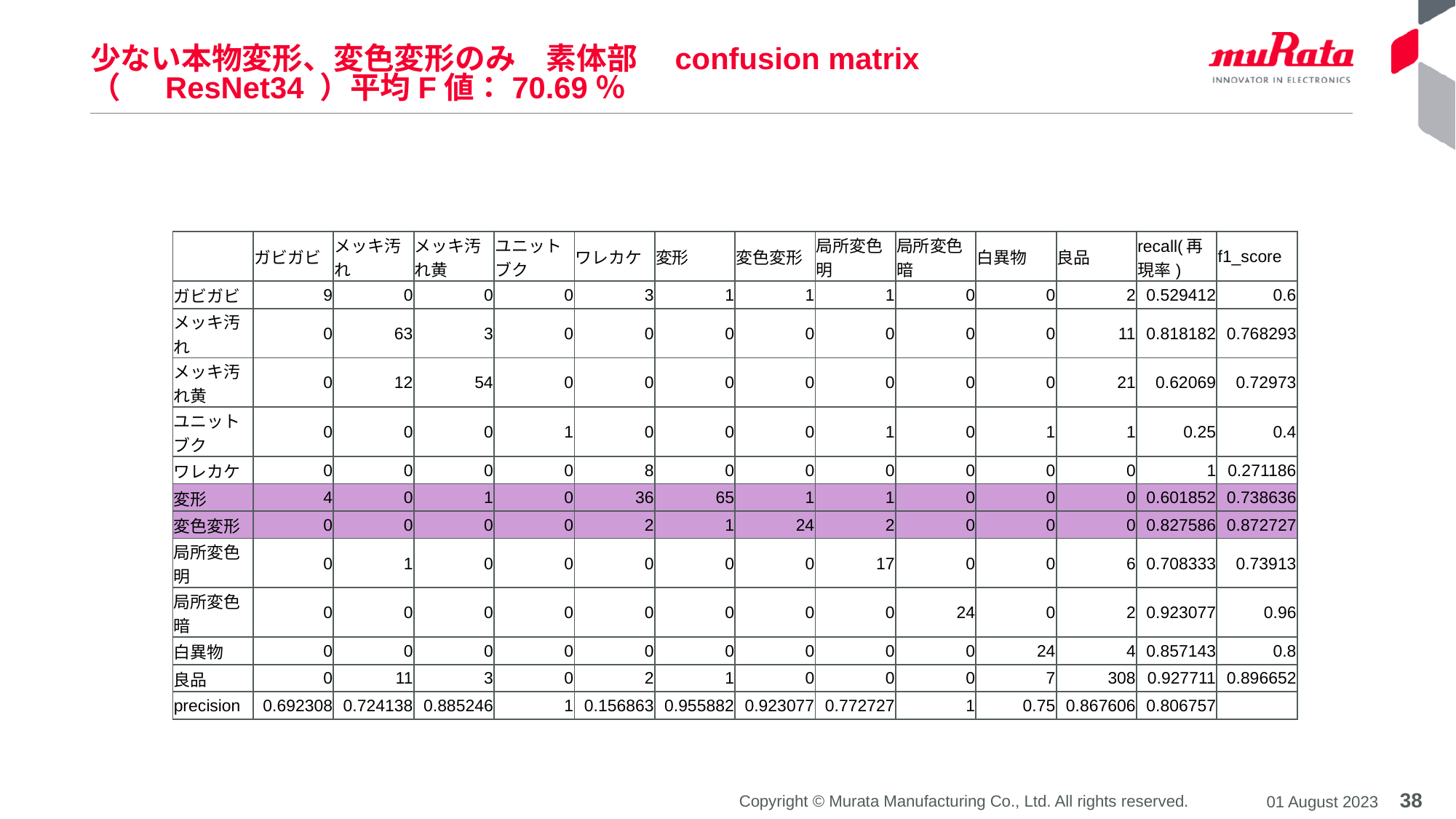

# 少ない本物変形、変色変形のみ　素体部　confusion matrix　 （　 ResNet34 ）平均F値：70.69％
|  | ガビガビ | メッキ汚れ | メッキ汚れ黄 | ユニットブク | ワレカケ | 変形 | 変色変形 | 局所変色明 | 局所変色暗 | 白異物 | 良品 | recall(再現率) | f1\_score |
| --- | --- | --- | --- | --- | --- | --- | --- | --- | --- | --- | --- | --- | --- |
| ガビガビ | 9 | 0 | 0 | 0 | 3 | 1 | 1 | 1 | 0 | 0 | 2 | 0.529412 | 0.6 |
| メッキ汚れ | 0 | 63 | 3 | 0 | 0 | 0 | 0 | 0 | 0 | 0 | 11 | 0.818182 | 0.768293 |
| メッキ汚れ黄 | 0 | 12 | 54 | 0 | 0 | 0 | 0 | 0 | 0 | 0 | 21 | 0.62069 | 0.72973 |
| ユニットブク | 0 | 0 | 0 | 1 | 0 | 0 | 0 | 1 | 0 | 1 | 1 | 0.25 | 0.4 |
| ワレカケ | 0 | 0 | 0 | 0 | 8 | 0 | 0 | 0 | 0 | 0 | 0 | 1 | 0.271186 |
| 変形 | 4 | 0 | 1 | 0 | 36 | 65 | 1 | 1 | 0 | 0 | 0 | 0.601852 | 0.738636 |
| 変色変形 | 0 | 0 | 0 | 0 | 2 | 1 | 24 | 2 | 0 | 0 | 0 | 0.827586 | 0.872727 |
| 局所変色明 | 0 | 1 | 0 | 0 | 0 | 0 | 0 | 17 | 0 | 0 | 6 | 0.708333 | 0.73913 |
| 局所変色暗 | 0 | 0 | 0 | 0 | 0 | 0 | 0 | 0 | 24 | 0 | 2 | 0.923077 | 0.96 |
| 白異物 | 0 | 0 | 0 | 0 | 0 | 0 | 0 | 0 | 0 | 24 | 4 | 0.857143 | 0.8 |
| 良品 | 0 | 11 | 3 | 0 | 2 | 1 | 0 | 0 | 0 | 7 | 308 | 0.927711 | 0.896652 |
| precision | 0.692308 | 0.724138 | 0.885246 | 1 | 0.156863 | 0.955882 | 0.923077 | 0.772727 | 1 | 0.75 | 0.867606 | 0.806757 |  |